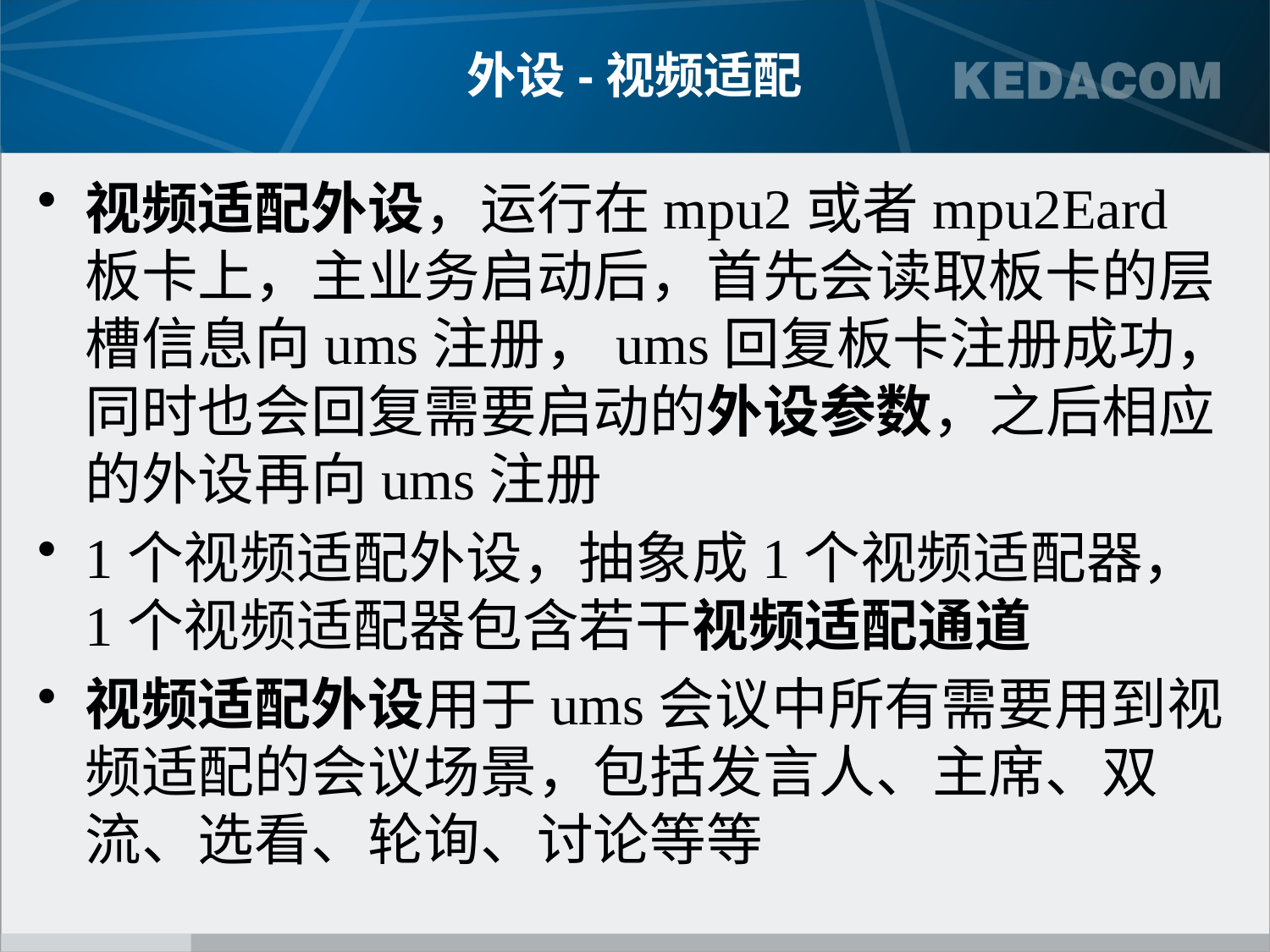

# 外设-视频适配
视频适配外设，运行在mpu2或者mpu2Eard板卡上，主业务启动后，首先会读取板卡的层槽信息向ums注册，ums回复板卡注册成功，同时也会回复需要启动的外设参数，之后相应的外设再向ums注册
1个视频适配外设，抽象成1个视频适配器，1个视频适配器包含若干视频适配通道
视频适配外设用于ums会议中所有需要用到视频适配的会议场景，包括发言人、主席、双流、选看、轮询、讨论等等